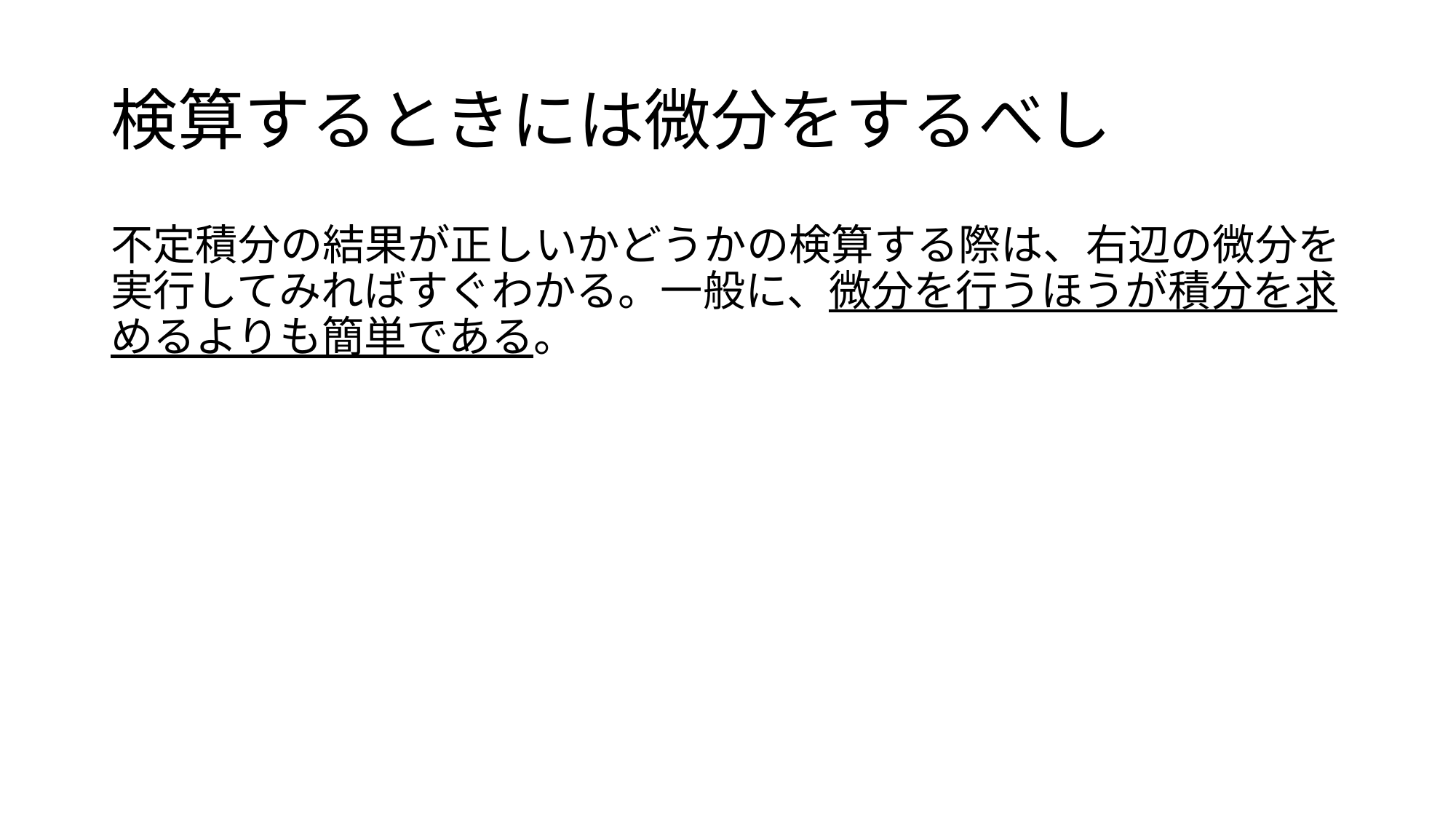

# 検算するときには微分をするべし
不定積分の結果が正しいかどうかの検算する際は、右辺の微分を実行してみればすぐわかる。一般に、微分を行うほうが積分を求めるよりも簡単である。